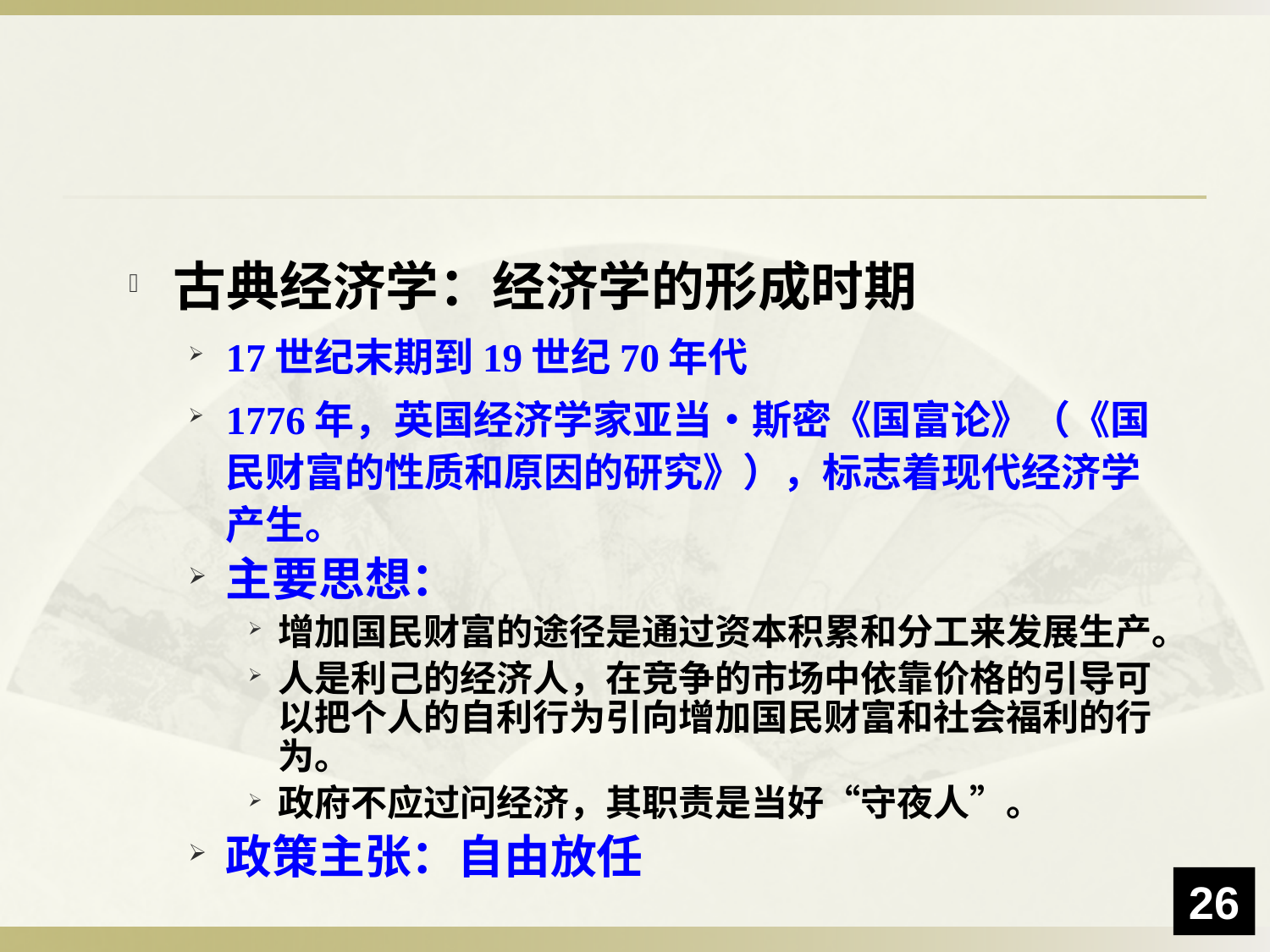

古典经济学：经济学的形成时期
17世纪末期到19世纪70年代
1776年，英国经济学家亚当•斯密《国富论》（《国民财富的性质和原因的研究》），标志着现代经济学产生。
主要思想：
增加国民财富的途径是通过资本积累和分工来发展生产。
人是利己的经济人，在竞争的市场中依靠价格的引导可以把个人的自利行为引向增加国民财富和社会福利的行为。
政府不应过问经济，其职责是当好“守夜人”。
政策主张：自由放任
26